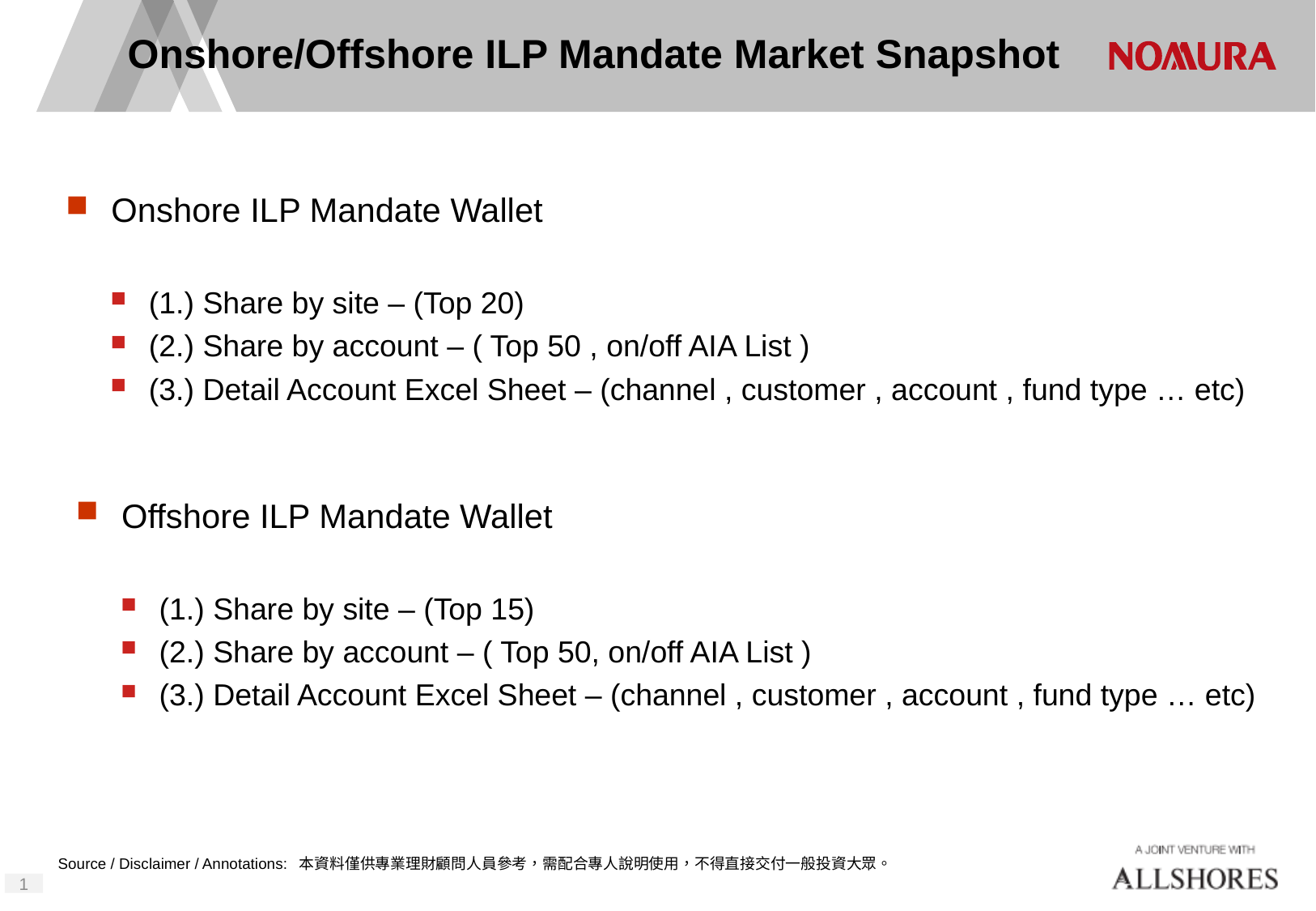

# Onshore/Offshore ILP Mandate Market Snapshot
Onshore ILP Mandate Wallet

(1.) Share by site – (Top 20)
(2.) Share by account – ( Top 50 , on/off AIA List )
(3.) Detail Account Excel Sheet – (channel , customer , account , fund type … etc)

Offshore ILP Mandate Wallet

(1.) Share by site – (Top 15)
(2.) Share by account – ( Top 50, on/off AIA List )
(3.) Detail Account Excel Sheet – (channel , customer , account , fund type … etc)

Source / Disclaimer / Annotations:  本資料僅供專業理財顧問人員參考，需配合專人說明使用，不得直接交付一般投資大眾。
1